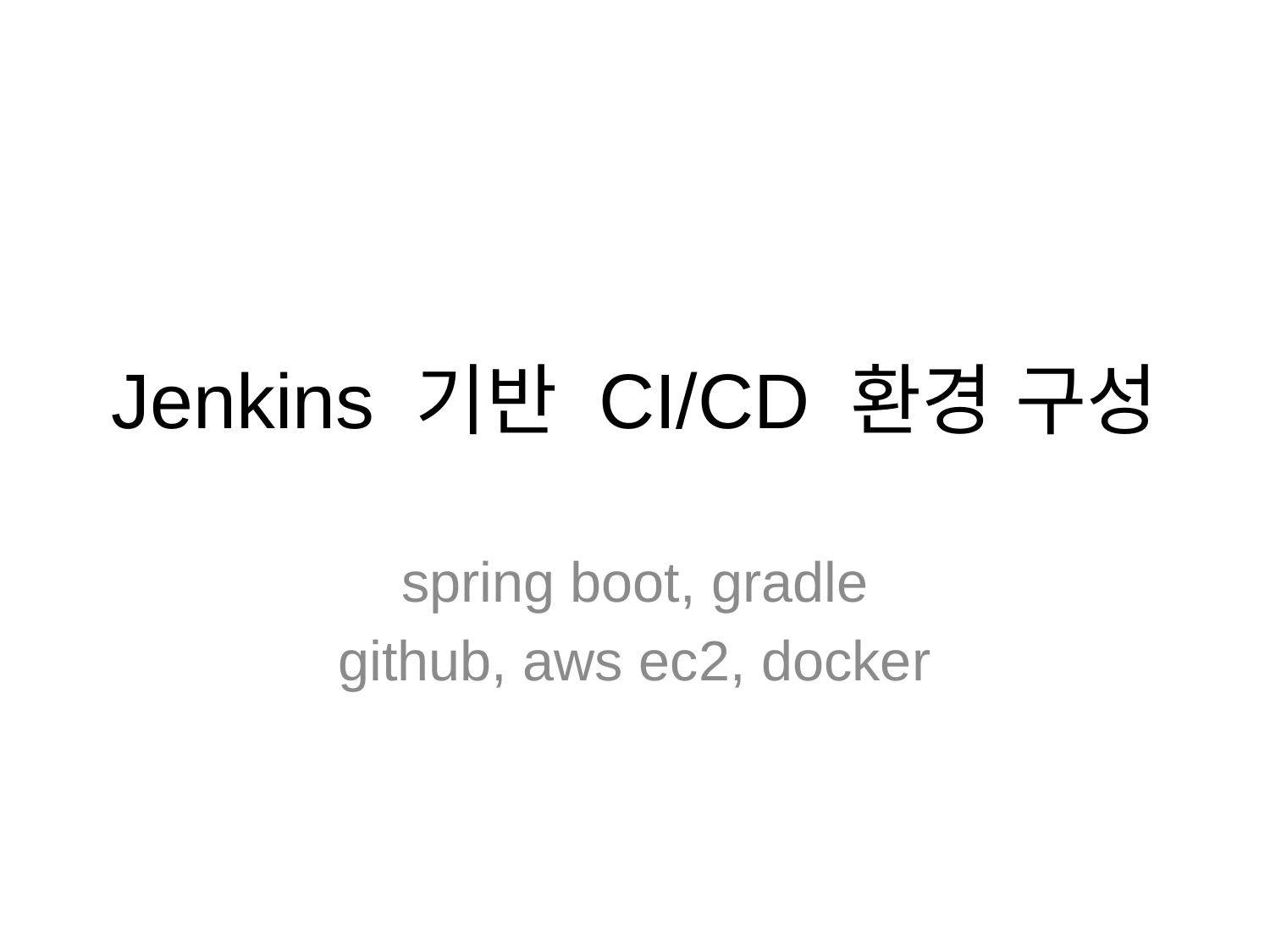

# Jenkins 기반 CI/CD 환경 구성
spring boot, gradle
github, aws ec2, docker